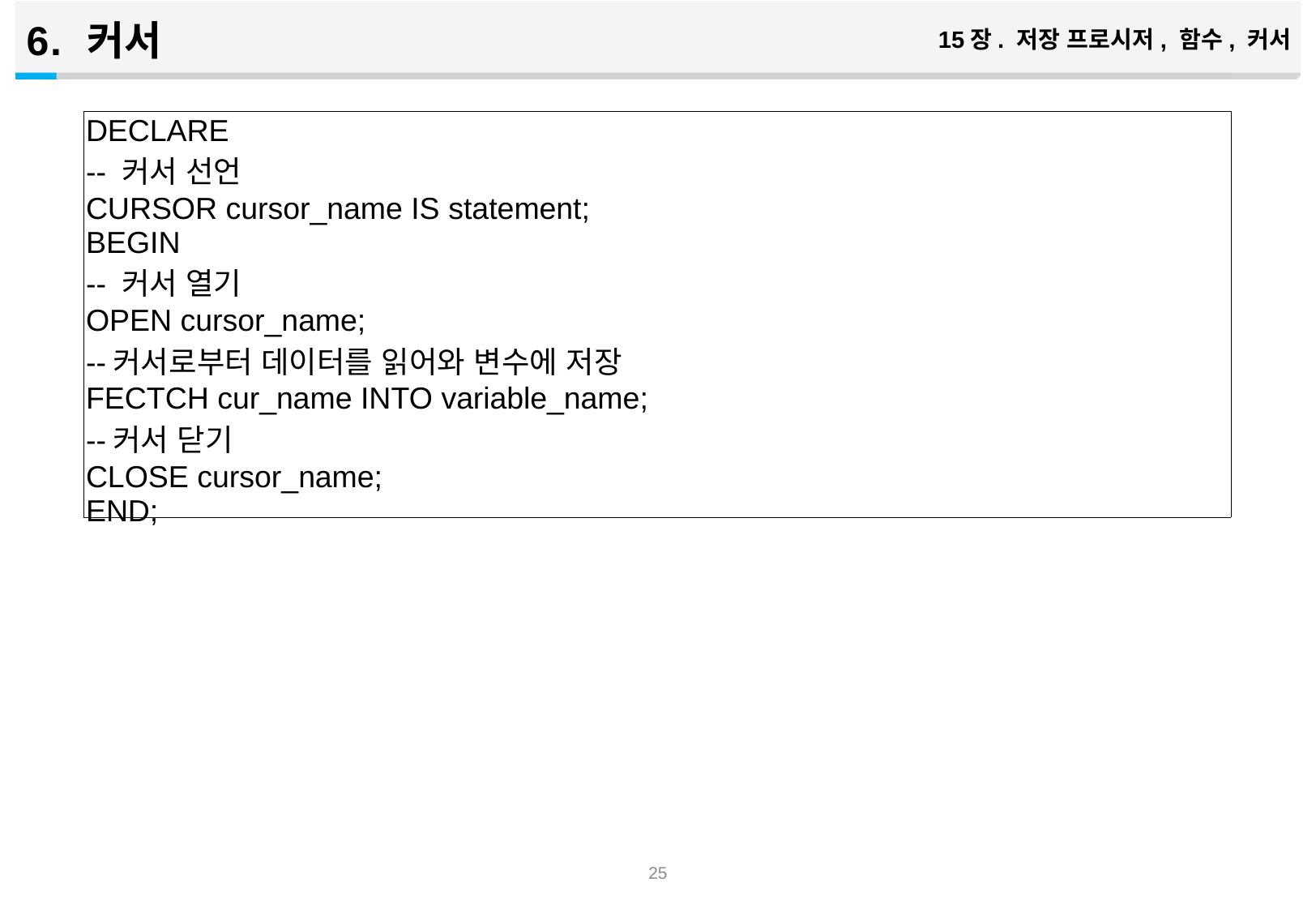

커서
15장. 저장 프로시저, 함수, 커서
| DECLARE -- 커서 선언 CURSOR cursor\_name IS statement; BEGIN -- 커서 열기 OPEN cursor\_name; --커서로부터 데이터를 읽어와 변수에 저장 FECTCH cur\_name INTO variable\_name; --커서 닫기 CLOSE cursor\_name; END; |
| --- |
25